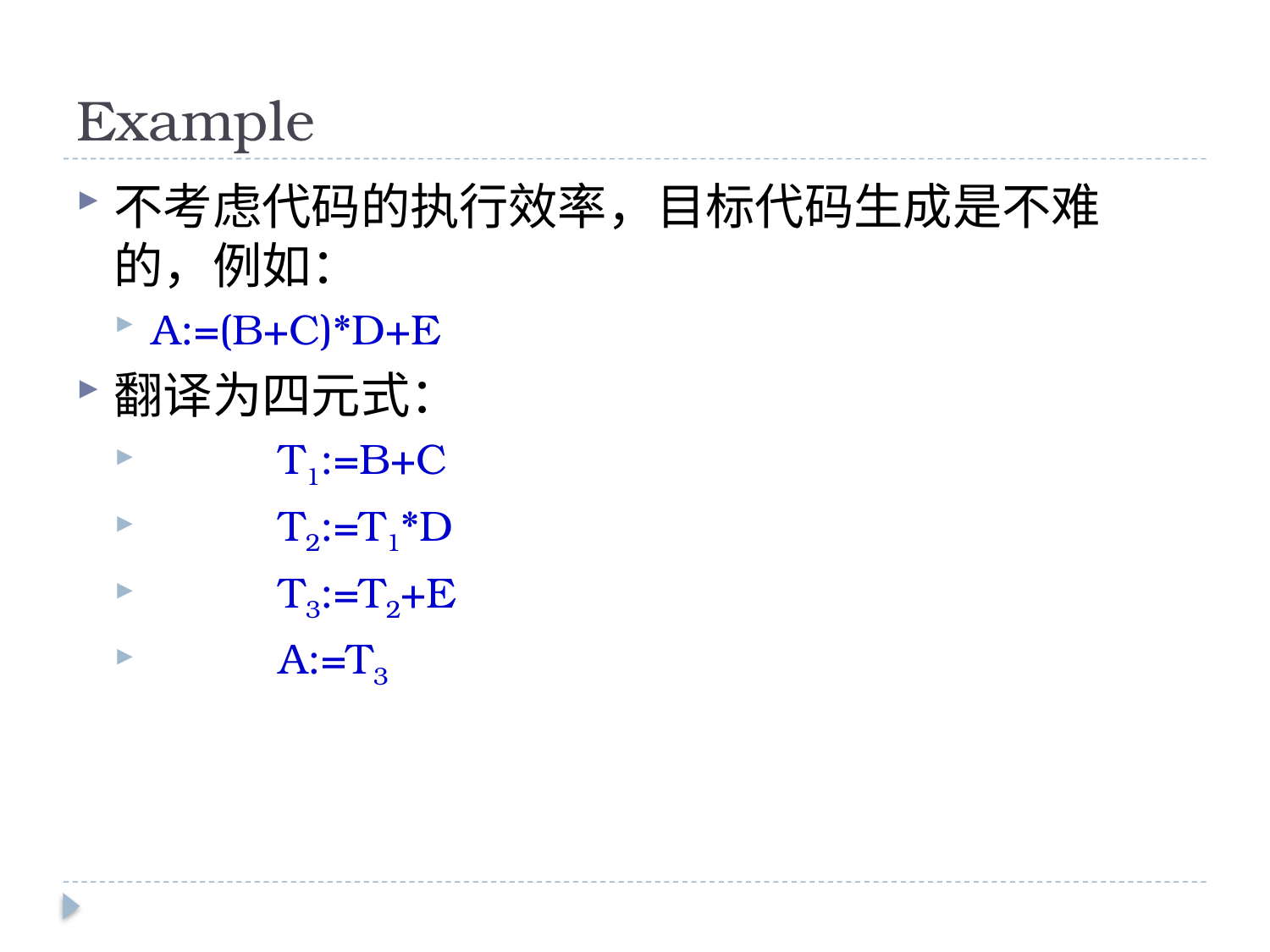

# Example
不考虑代码的执行效率，目标代码生成是不难的，例如：
A:=(B+C)*D+E
翻译为四元式：
	T1:=B+C
	T2:=T1*D
	T3:=T2+E
	A:=T3